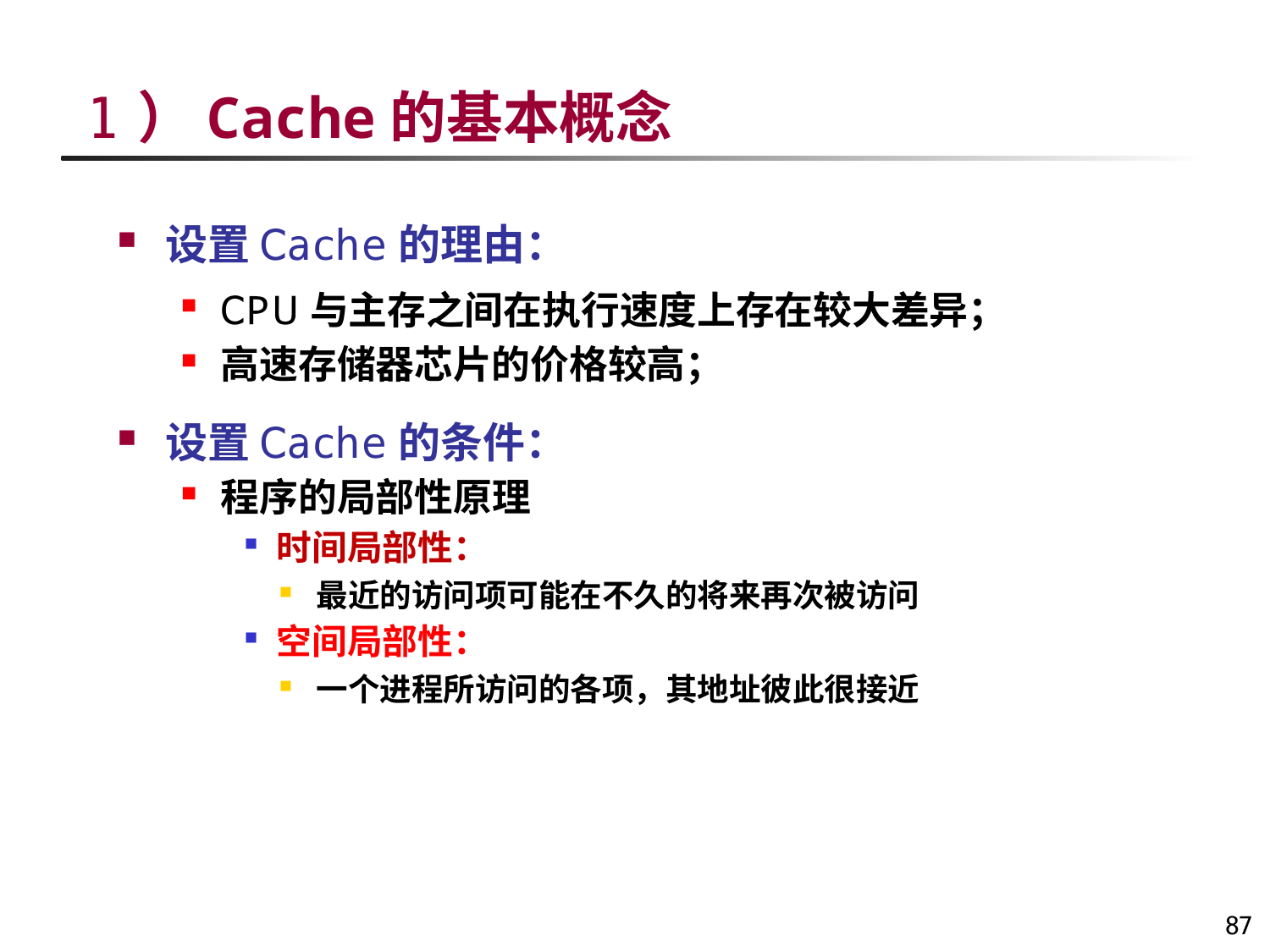

# 1）Cache的基本概念
设置Cache的理由：
CPU与主存之间在执行速度上存在较大差异；
高速存储器芯片的价格较高；
设置Cache的条件：
程序的局部性原理
时间局部性：
最近的访问项可能在不久的将来再次被访问
空间局部性：
一个进程所访问的各项，其地址彼此很接近
87